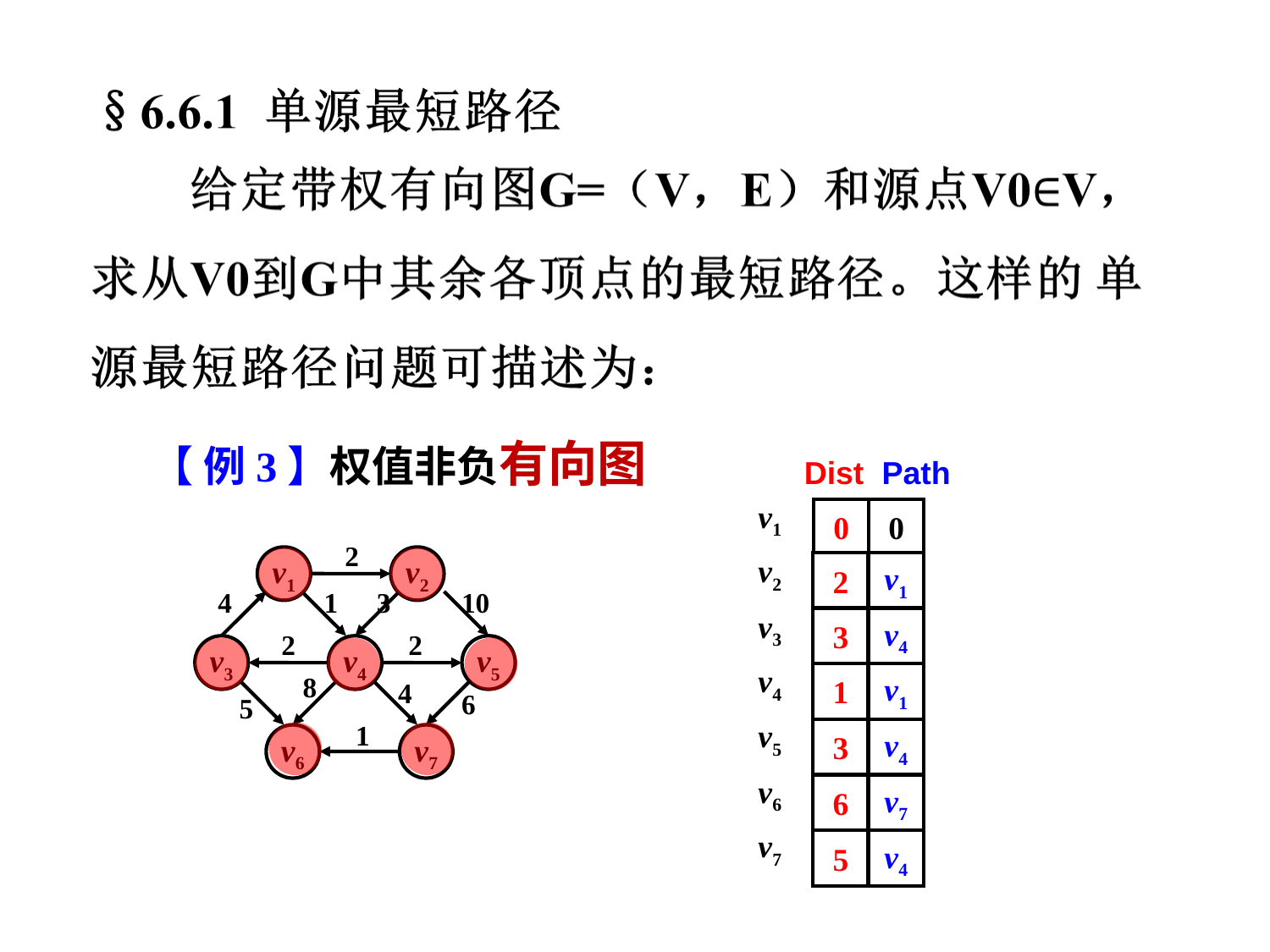

【 例3】权值非负有向图
Dist  Path
v1
0
0
v2
∞
0
v3
∞
0
v4
∞
0
v5
∞
0
v6
∞
0
v7
∞
0
2
v1
v2

4
1
3
10

2
2
v3
v4
v5

8
4
6

5
1
v6
v7

2
v1
3
v4

1
v1
3
v4

9
v4
8
v3
6
v7
5
v4